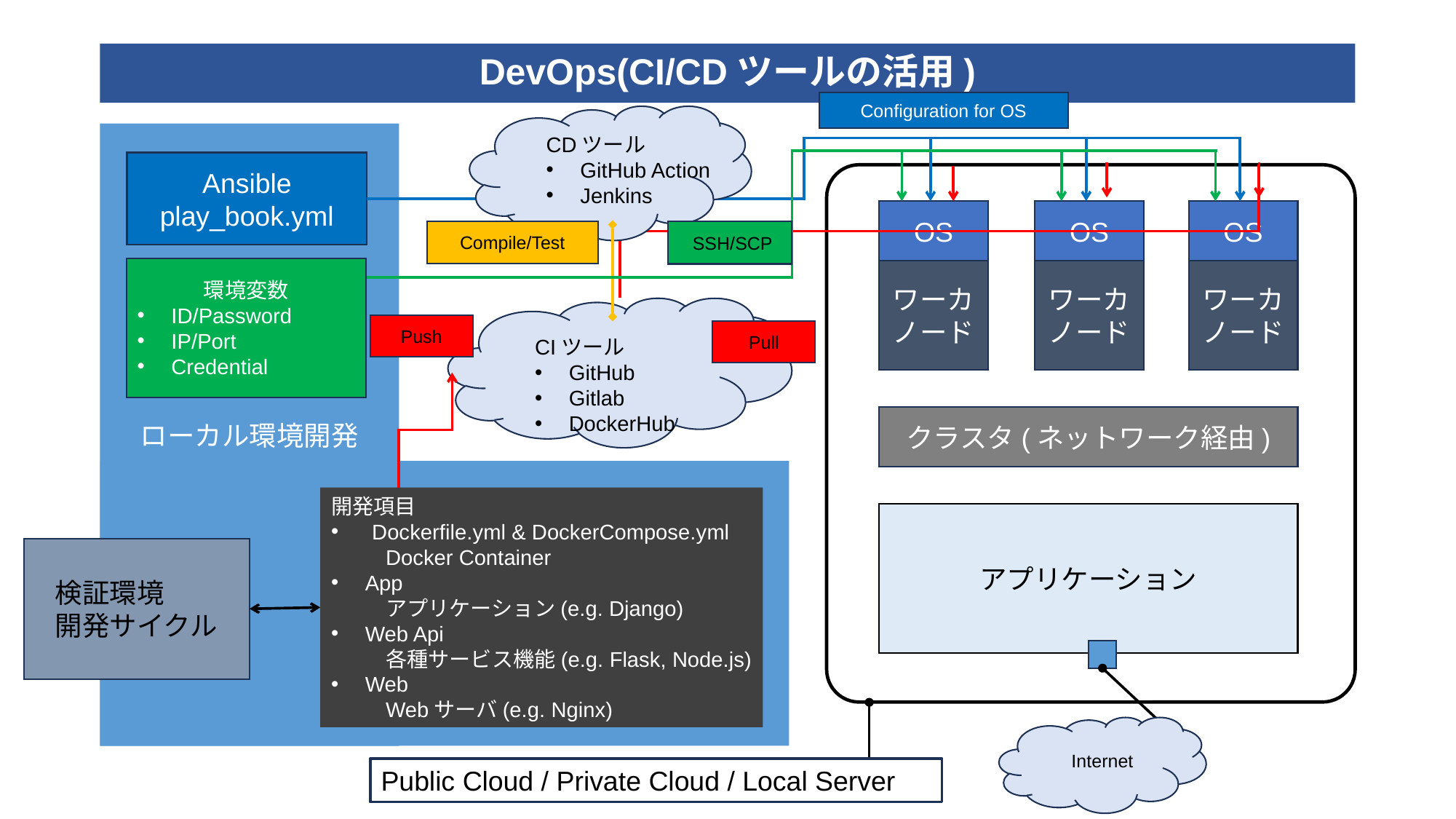

DevOps(CI/CDツールの活用)
Configuration for OS

ローカル環境開発
CDツール
GitHub Action
Jenkins
Ansible
play_book.yml

OS
ワーカノード
OS
ワーカノード
OS
ワーカノード
Compile/Test
 SSH/SCP
環境変数
ID/Password
IP/Port
Credential

Push
Pull
CIツール
GitHub
Gitlab
DockerHub
クラスタ(ネットワーク経由)
開発項目
Dockerfile.yml & DockerCompose.yml
Docker Container
App
アプリケーション(e.g. Django)
Web Api
各種サービス機能(e.g. Flask, Node.js)
Web
Webサーバ(e.g. Nginx)
アプリケーション

検証環境
開発サイクル

Internet
Public Cloud / Private Cloud / Local Server